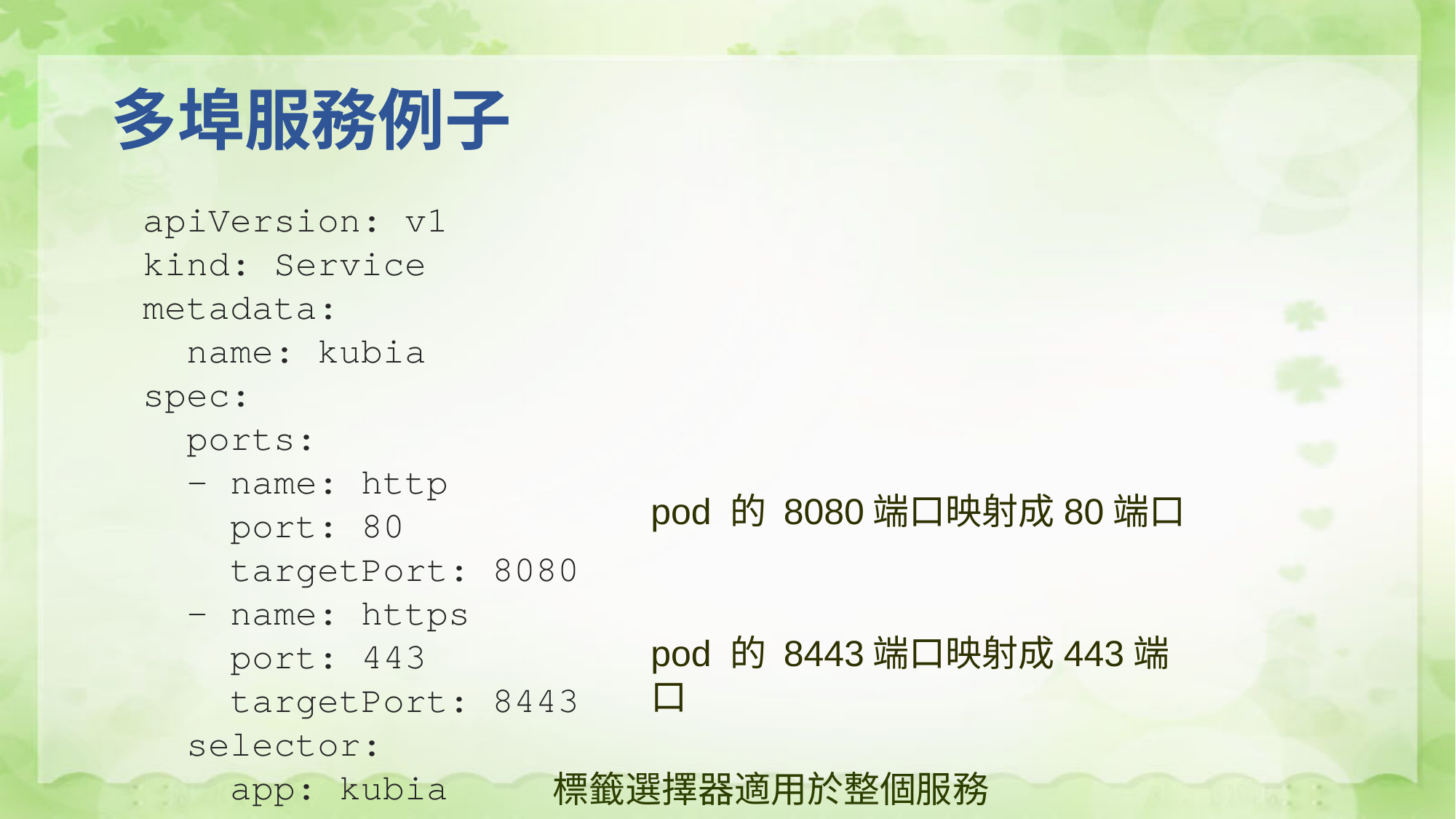

# 多埠服務例子
apiVersion: v1
kind: Service
metadata:
  name: kubia
spec:
  ports:
  - name: http
    port: 80
    targetPort: 8080
  - name: https
    port: 443
    targetPort: 8443
  selector:
    app: kubia
pod 的 8080端口映射成80端口
pod 的 8443端口映射成443端口
標籤選擇器適用於整個服務